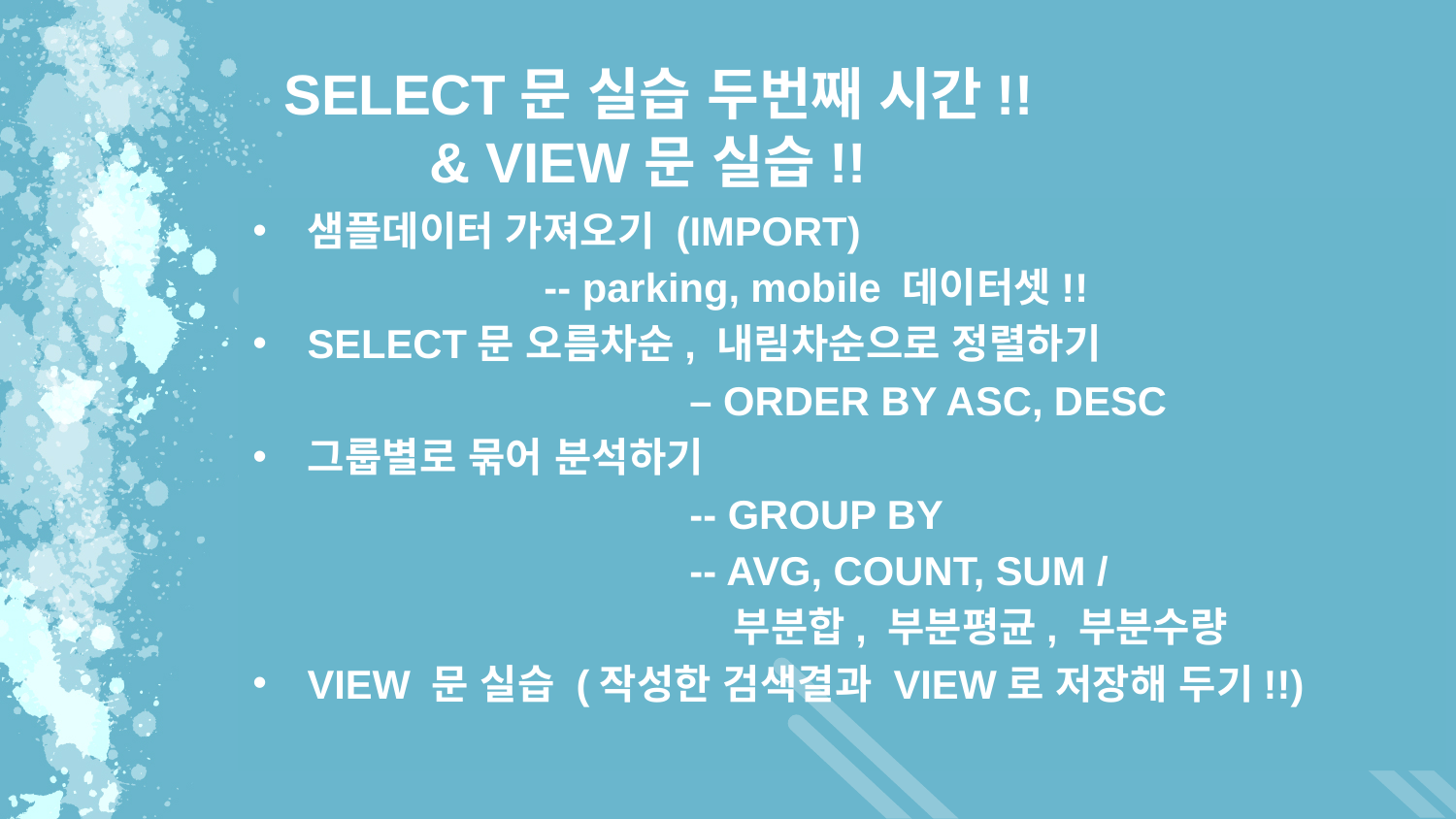

SELECT문 실습 두번째 시간!!
	& VIEW문 실습!!
샘플데이터 가져오기 (IMPORT)
		-- parking, mobile 데이터셋!!
SELECT문 오름차순, 내림차순으로 정렬하기
			– ORDER BY ASC, DESC
그룹별로 묶어 분석하기
			-- GROUP BY
			-- AVG, COUNT, SUM /
			   부분합, 부분평균, 부분수량
VIEW 문 실습 (작성한 검색결과 VIEW로 저장해 두기!!)